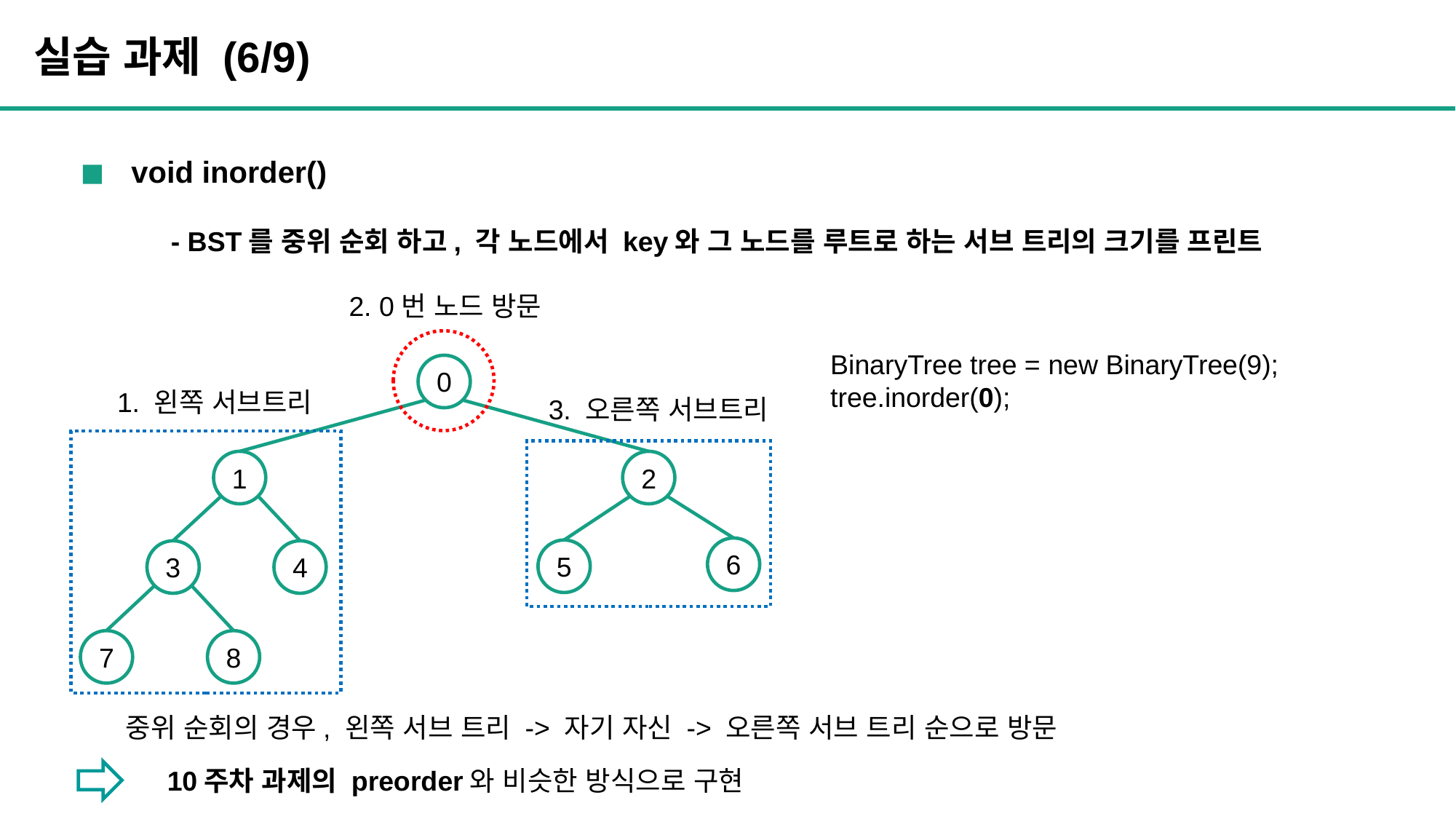

실습 과제 (6/9)
void inorder()

- BST를 중위 순회 하고, 각 노드에서 key와 그 노드를 루트로 하는 서브 트리의 크기를 프린트
2. 0번 노드 방문

BinaryTree tree = new BinaryTree(9);
tree.inorder(0);
0
1
2
5
3
4
8
7
6
1. 왼쪽 서브트리
3. 오른쪽 서브트리

중위 순회의 경우, 왼쪽 서브 트리 -> 자기 자신 -> 오른쪽 서브 트리 순으로 방문
10주차 과제의 preorder와 비슷한 방식으로 구현